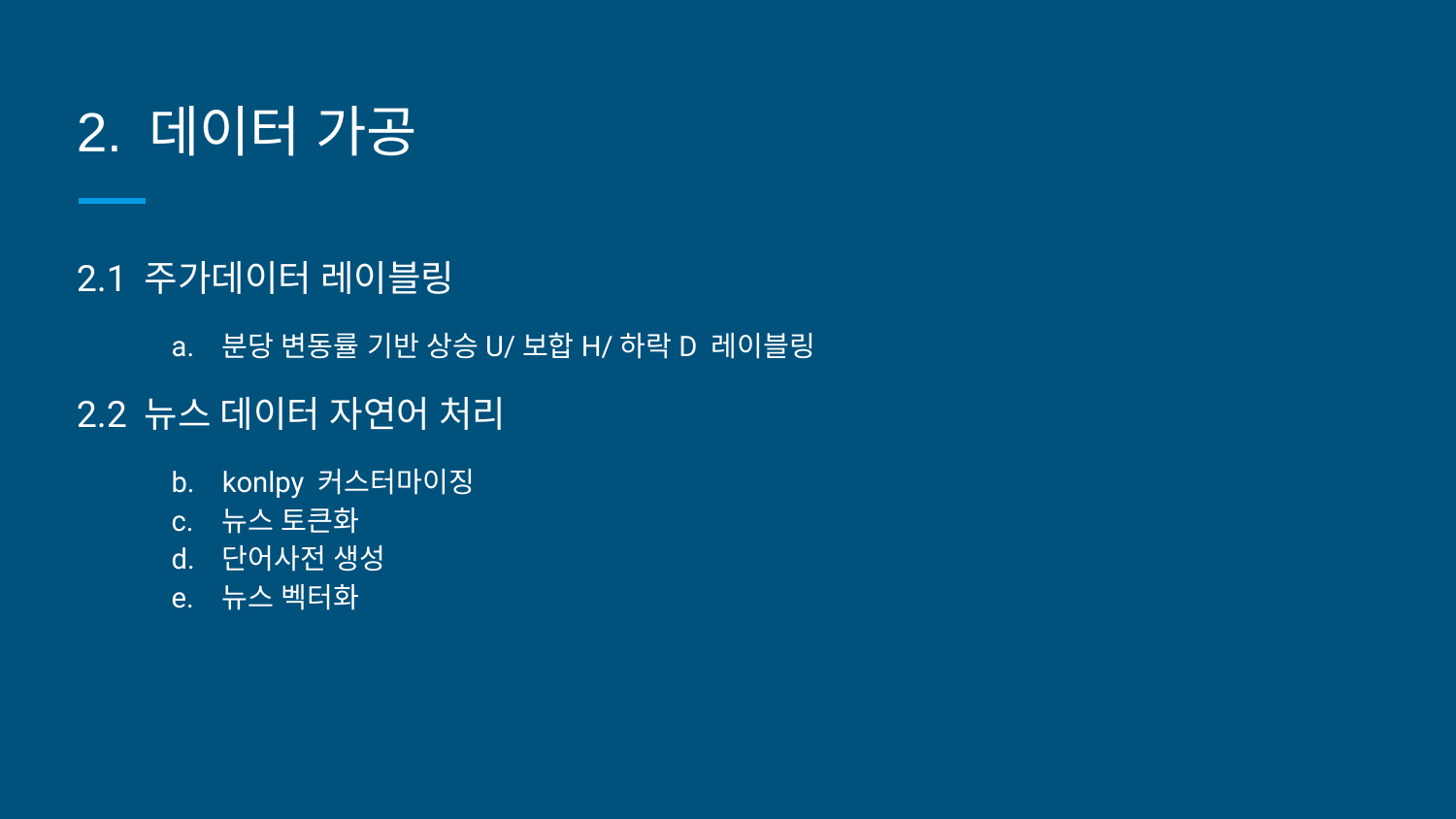

# 2. 데이터 가공
2.1 주가데이터 레이블링
분당 변동률 기반 상승U/보합H/하락D 레이블링
2.2 뉴스 데이터 자연어 처리
konlpy 커스터마이징
뉴스 토큰화
단어사전 생성
뉴스 벡터화